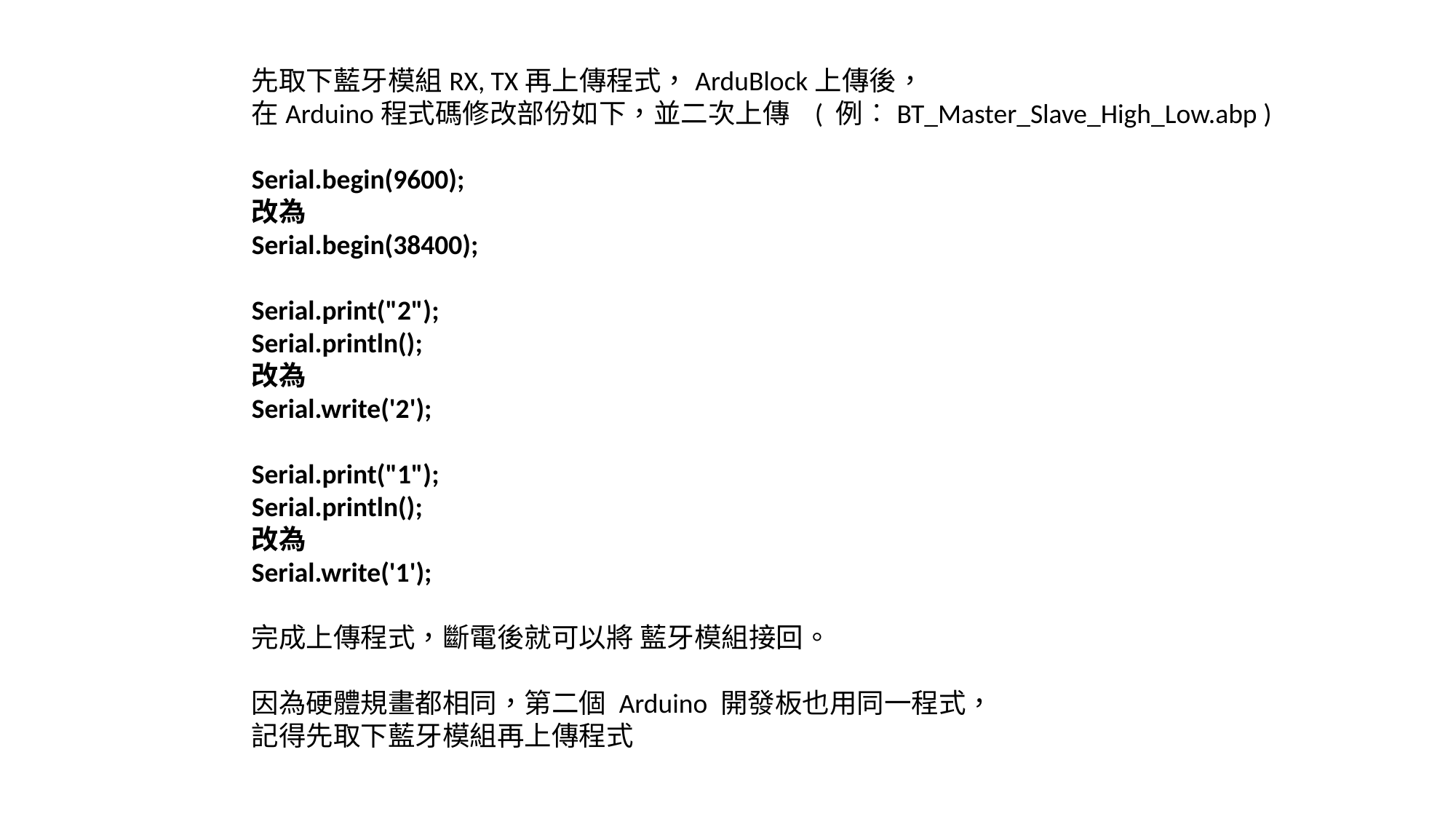

先取下藍牙模組RX, TX再上傳程式，ArduBlock上傳後，
在Arduino程式碼修改部份如下，並二次上傳   ( 例︰BT_Master_Slave_High_Low.abp )

Serial.begin(9600);
改為
Serial.begin(38400);

Serial.print("2");
Serial.println();
改為
Serial.write('2');

Serial.print("1");
Serial.println();
改為
Serial.write('1');

完成上傳程式，斷電後就可以將 藍牙模組接回。

因為硬體規畫都相同，第二個 Arduino 開發板也用同一程式，
記得先取下藍牙模組再上傳程式